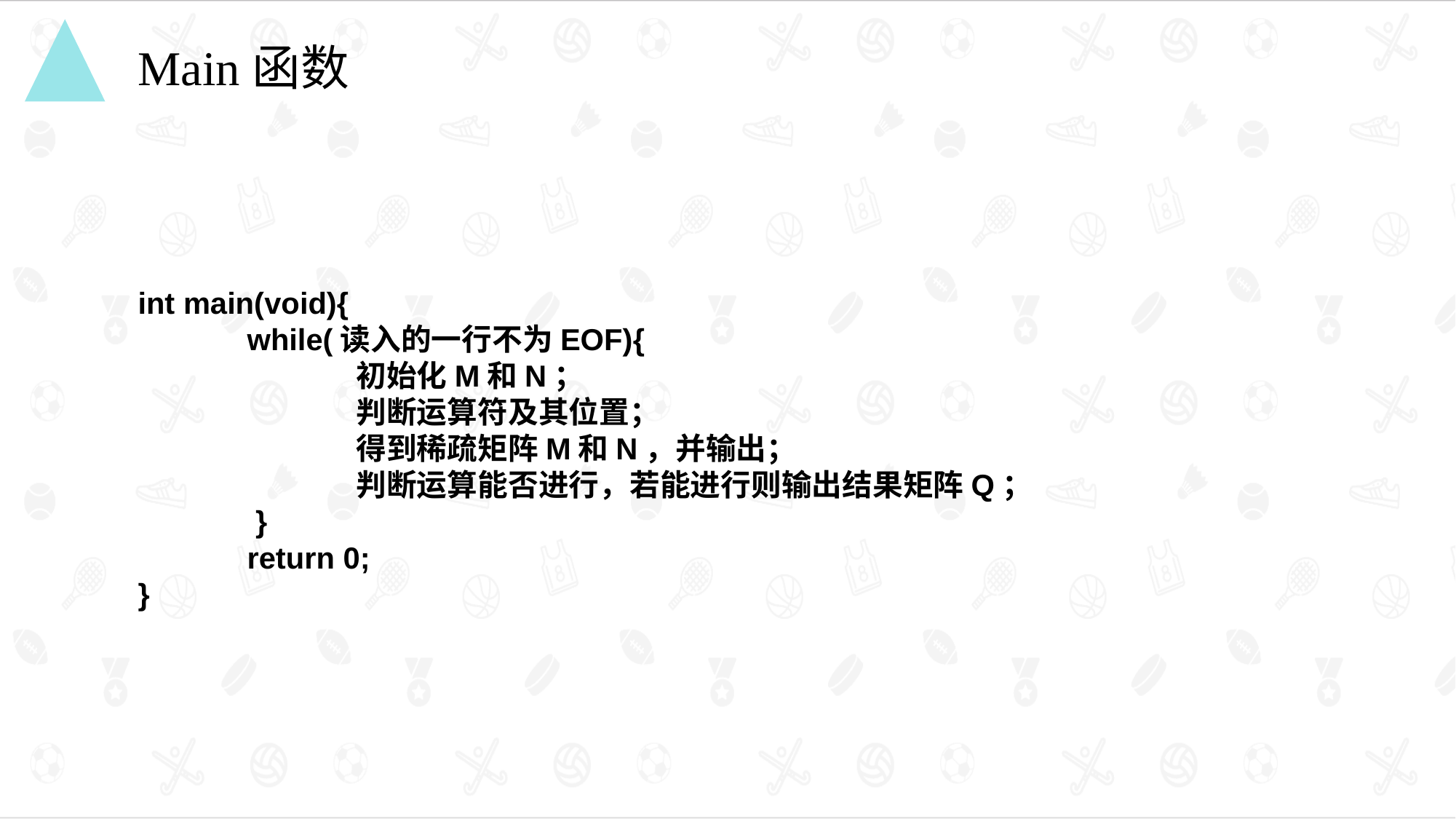

Main函数
int main(void){
	while(读入的一行不为EOF){
		初始化M和N；
		判断运算符及其位置；
		得到稀疏矩阵M和N，并输出；
		判断运算能否进行，若能进行则输出结果矩阵Q；
   	 }
	return 0;
}